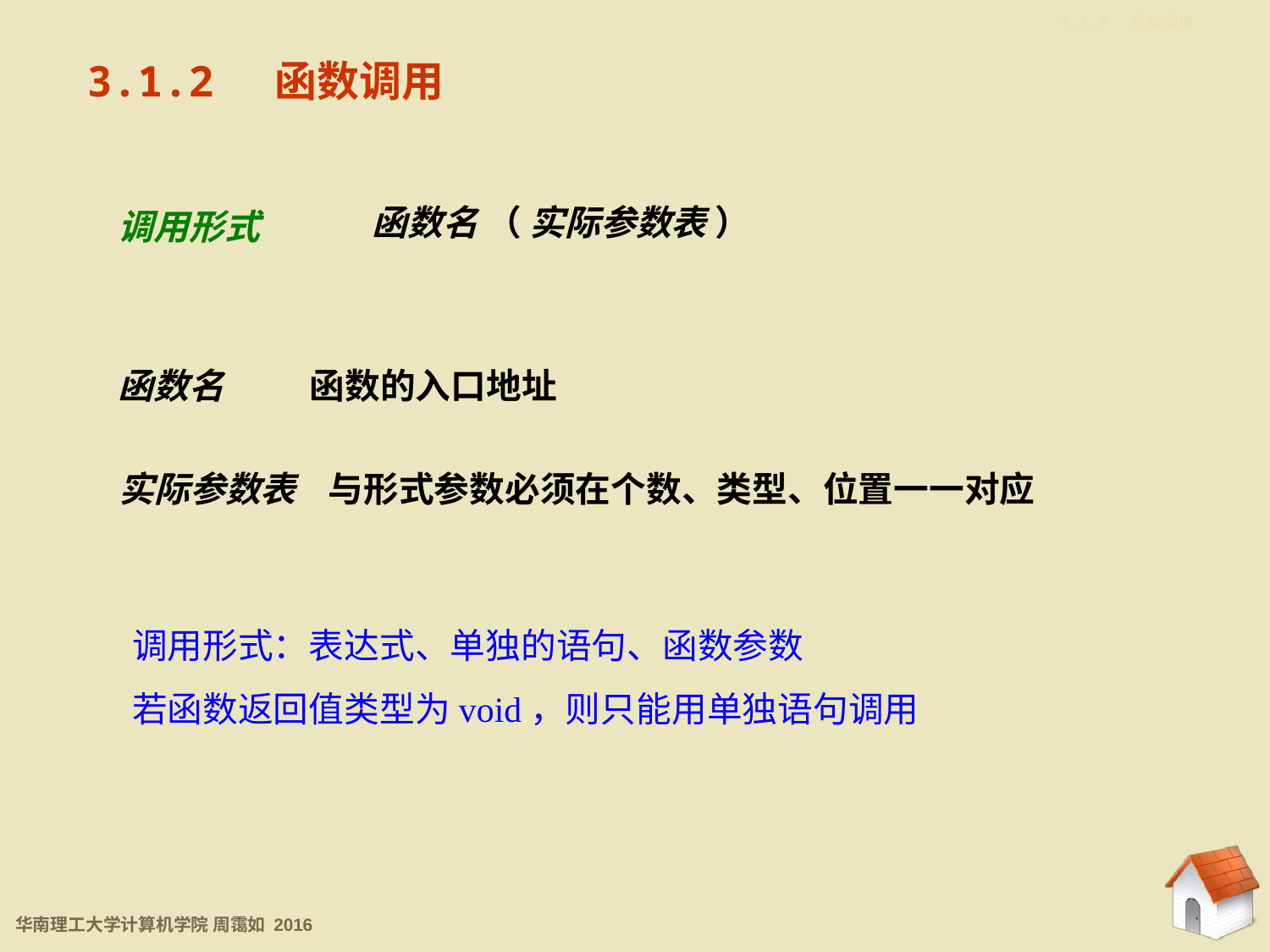

3.1.2  函数调用
3.1.2  函数调用
调用形式
函数名 （ 实际参数表 ）
函数名	        函数的入口地址
实际参数表    与形式参数必须在个数、类型、位置一一对应
调用形式：表达式、单独的语句、函数参数
若函数返回值类型为void，则只能用单独语句调用